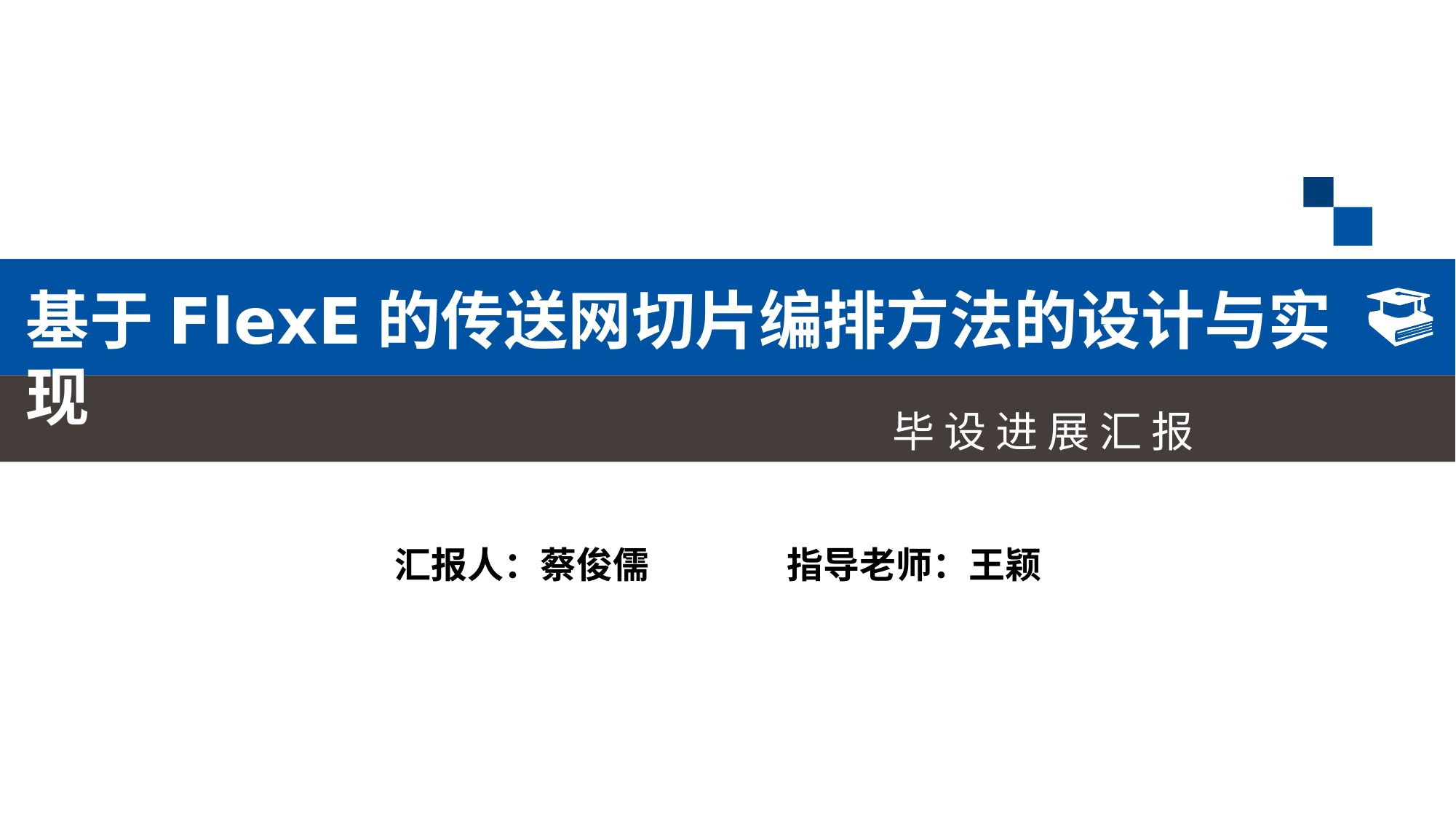

基于FlexE的传送网切片编排方法的设计与实现

毕 设 进 展 汇 报

汇报人：蔡俊儒
指导老师：王颖